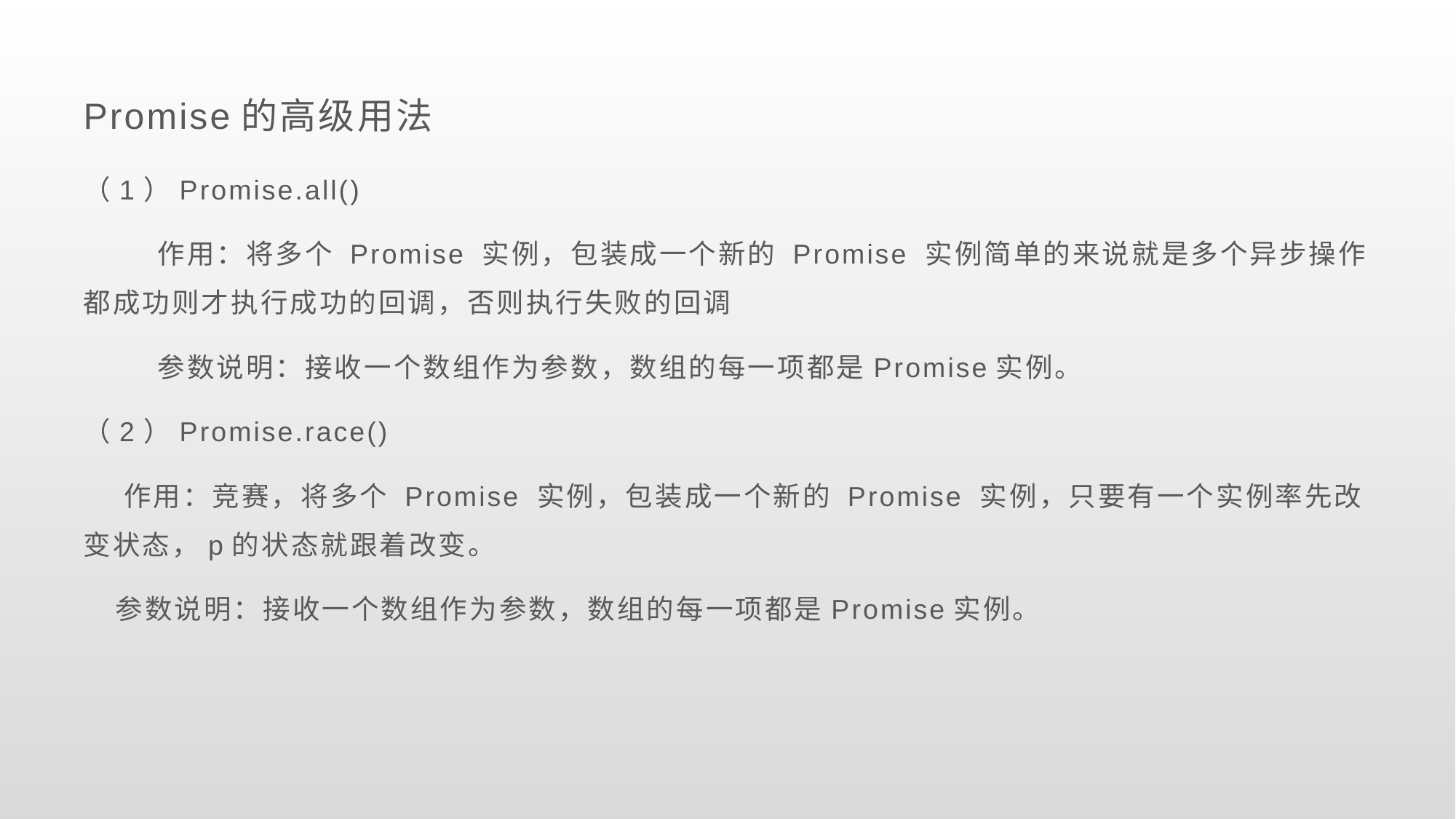

# Promise的高级用法
（1）Promise.all()
        作用：将多个 Promise 实例，包装成一个新的 Promise 实例简单的来说就是多个异步操作都成功则才执行成功的回调，否则执行失败的回调
        参数说明：接收一个数组作为参数，数组的每一项都是Promise实例。
（2）Promise.race()
    作用：竞赛，将多个 Promise 实例，包装成一个新的 Promise 实例，只要有一个实例率先改变状态，p的状态就跟着改变。
   参数说明：接收一个数组作为参数，数组的每一项都是Promise实例。